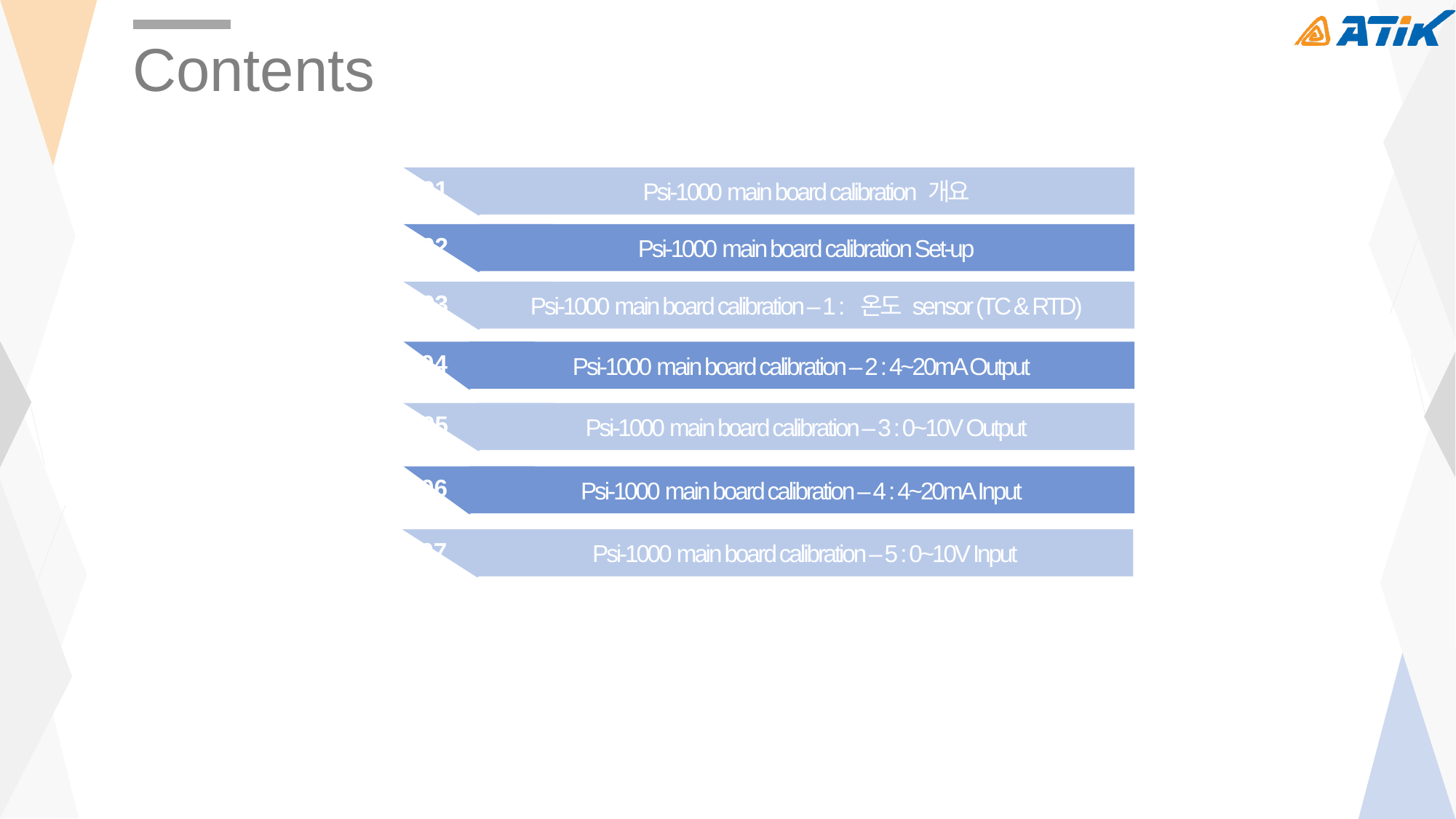

Contents

Psi-1000 main board calibration 개요

01
Psi-1000 main board calibration Set-up

02
Psi-1000 main board calibration – 1 :  온도 sensor (TC & RTD)

03
Psi-1000 main board calibration – 2 : 4~20mA Output

04
Psi-1000 main board calibration – 3 : 0~10V Output

05
Psi-1000 main board calibration – 4 : 4~20mA Input

06
Psi-1000 main board calibration – 5 : 0~10V Input

07